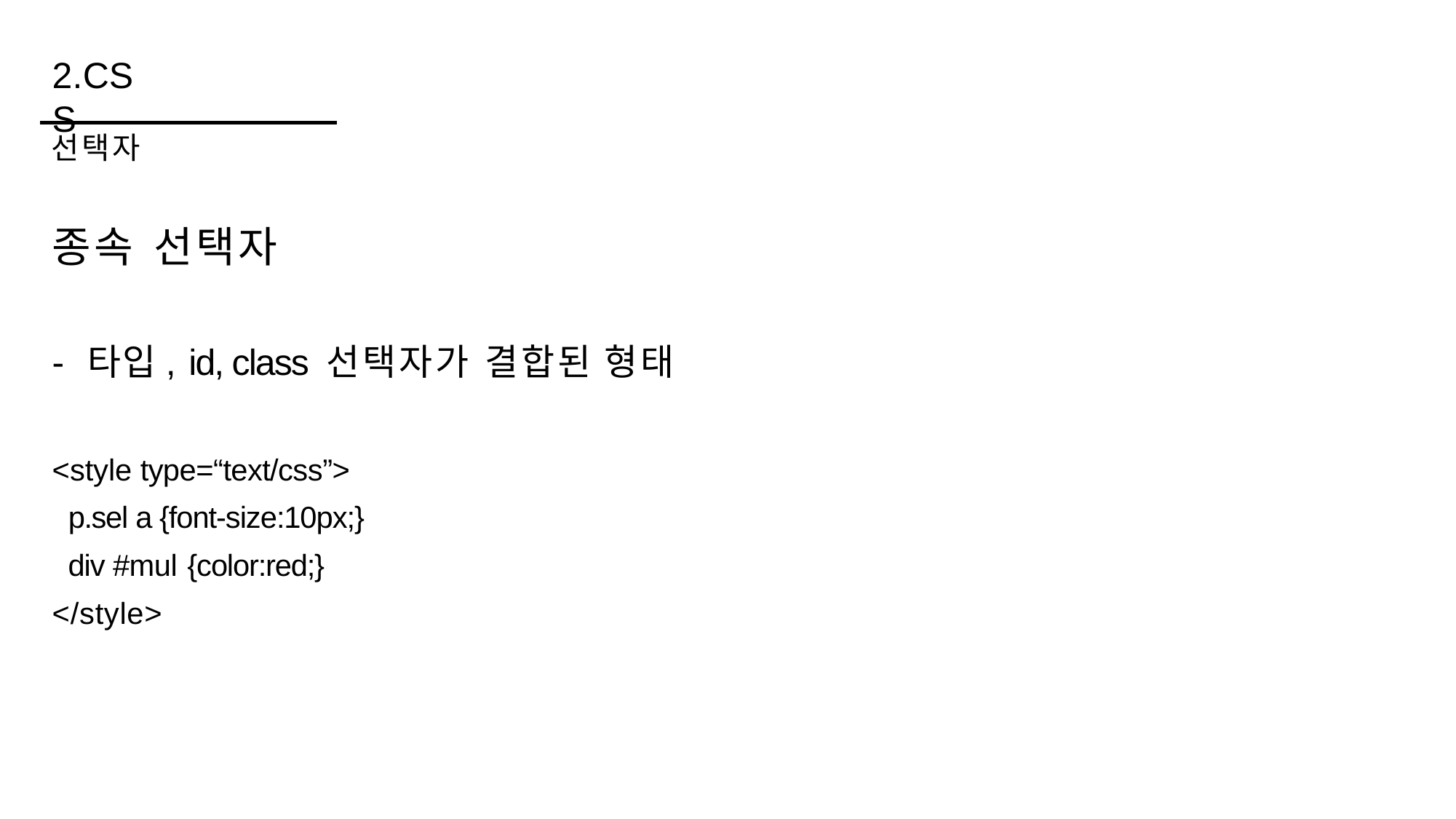

# 2.CSS

선택자

종속 선택자

- 타입, id, class 선택자가 결합된 형태

<style type=“text/css”>
  p.sel a {font-size:10px;}
  div #mul {color:red;}
</style>